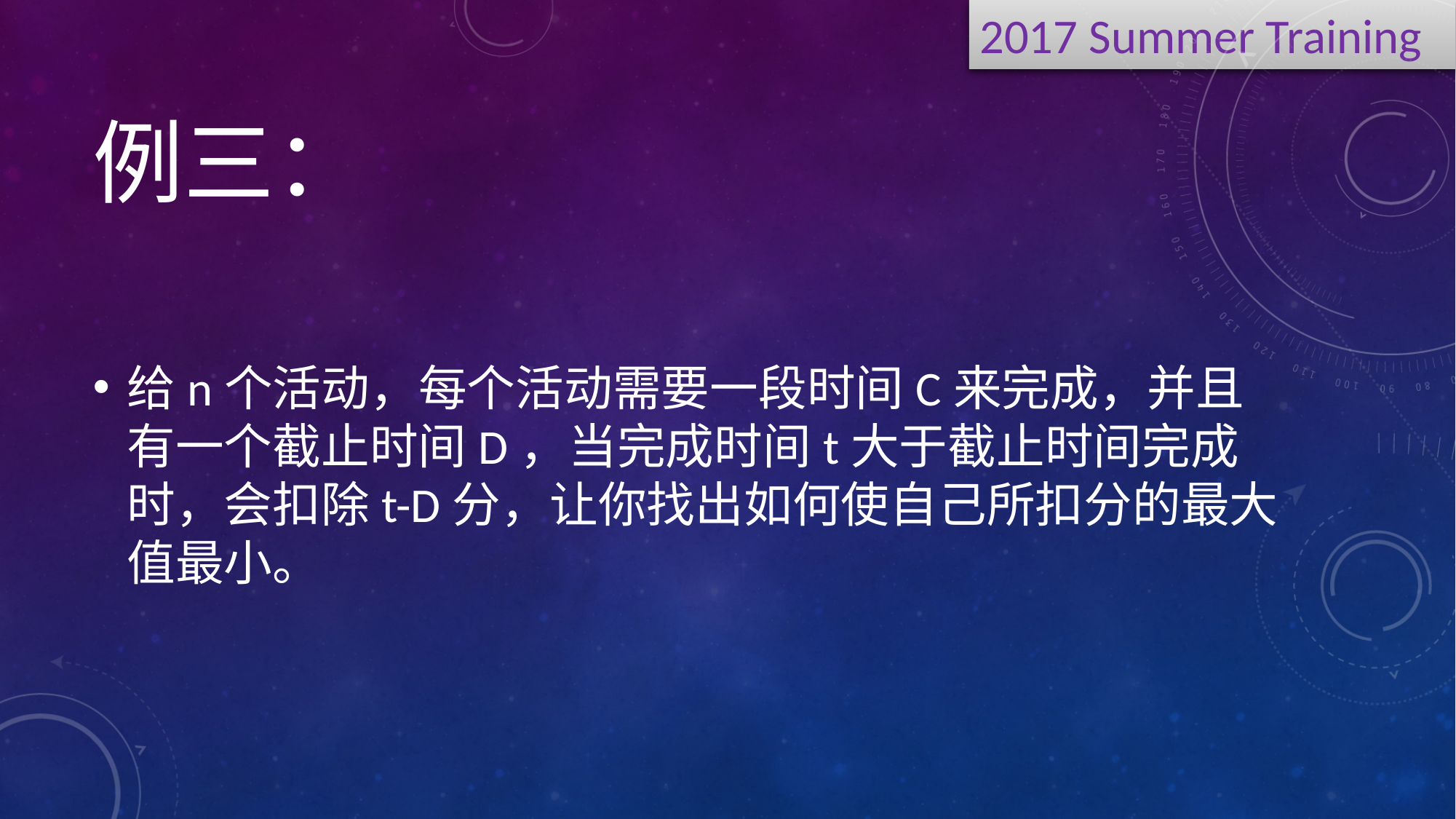

# 例三：
给n个活动，每个活动需要一段时间C来完成，并且有一个截止时间D，当完成时间t大于截止时间完成时，会扣除t-D分，让你找出如何使自己所扣分的最大值最小。